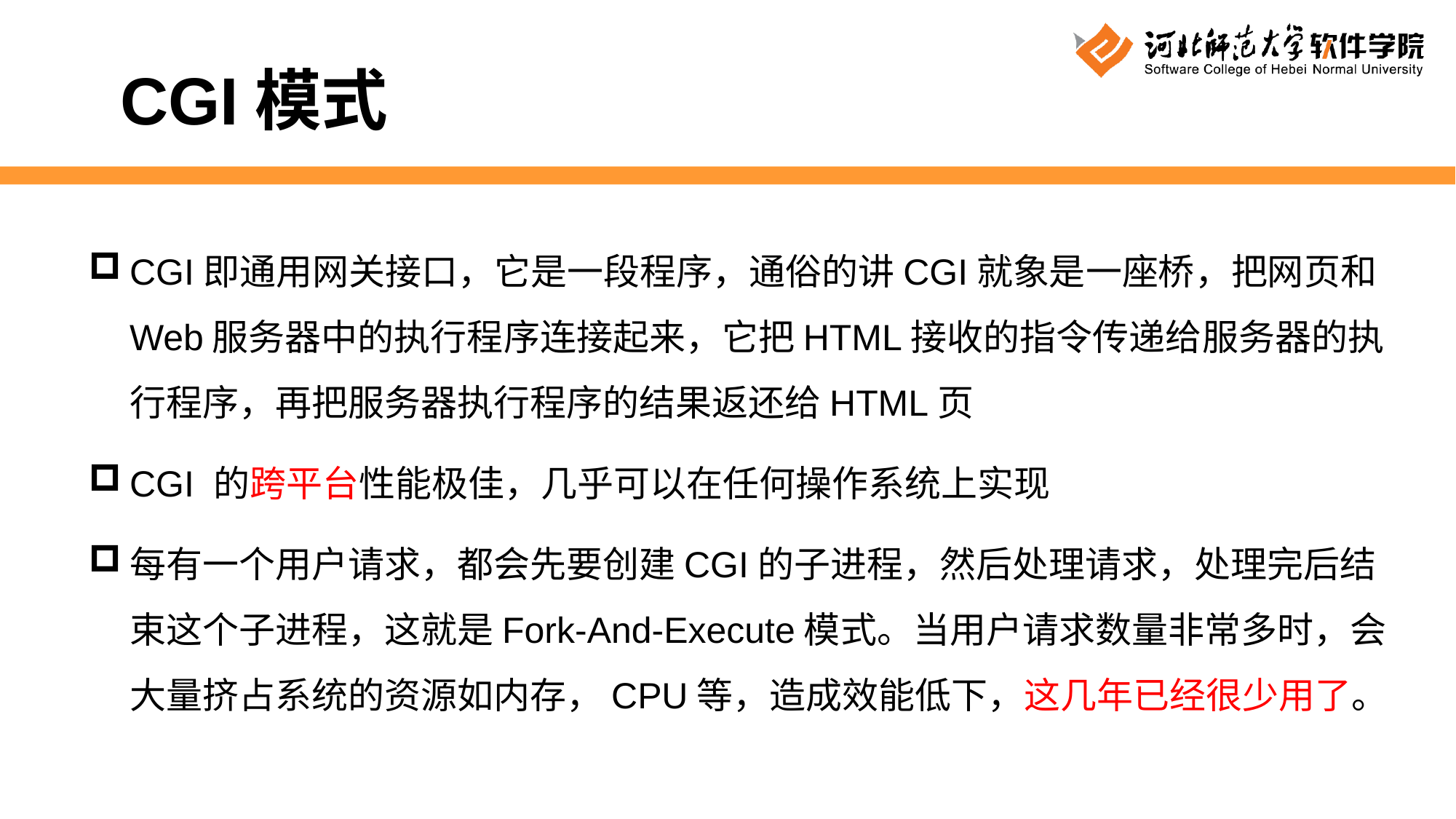

CGI模式
CGI即通用网关接口，它是一段程序，通俗的讲CGI就象是一座桥，把网页和Web服务器中的执行程序连接起来，它把HTML接收的指令传递给服务器的执行程序，再把服务器执行程序的结果返还给HTML页
CGI 的跨平台性能极佳，几乎可以在任何操作系统上实现
每有一个用户请求，都会先要创建CGI的子进程，然后处理请求，处理完后结束这个子进程，这就是Fork-And-Execute模式。当用户请求数量非常多时，会大量挤占系统的资源如内存，CPU等，造成效能低下，这几年已经很少用了。